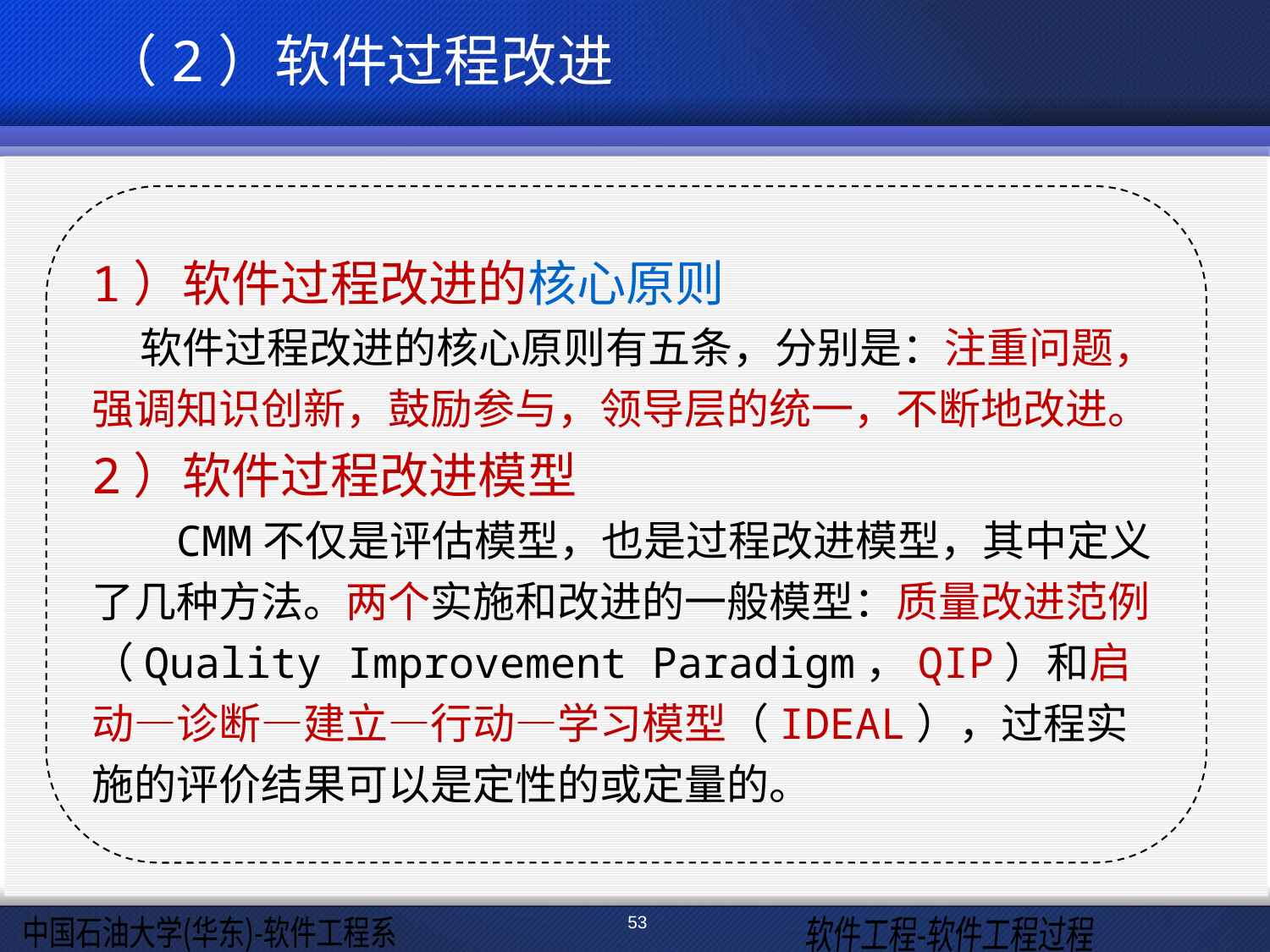

（2）软件过程改进
1）软件过程改进的核心原则
    软件过程改进的核心原则有五条，分别是：注重问题，强调知识创新，鼓励参与，领导层的统一，不断地改进。
2）软件过程改进模型
    CMM不仅是评估模型，也是过程改进模型，其中定义了几种方法。两个实施和改进的一般模型：质量改进范例（Quality Improvement Paradigm，QIP）和启动—诊断—建立—行动—学习模型（IDEAL），过程实施的评价结果可以是定性的或定量的。
53